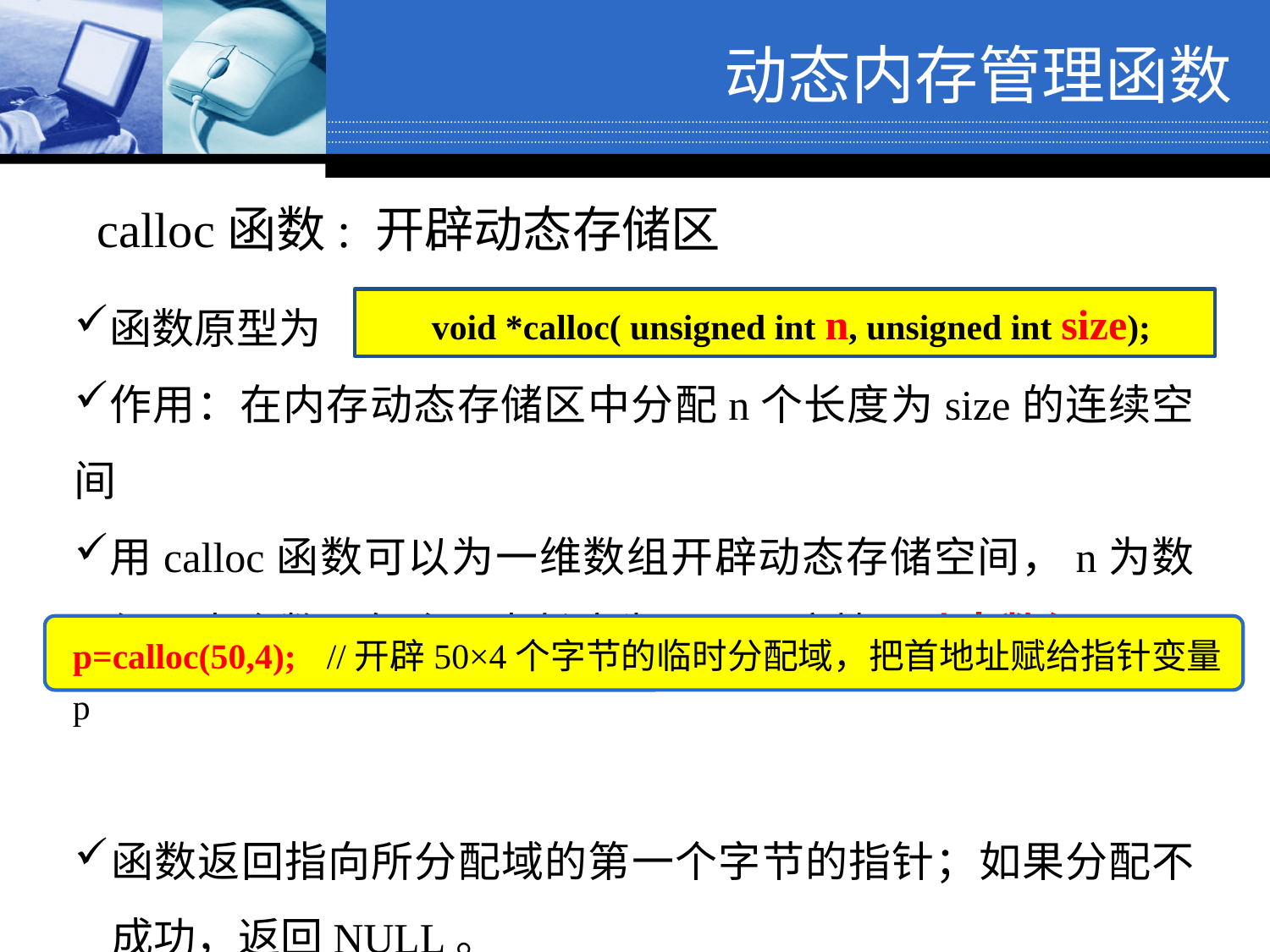

# 动态内存管理函数
calloc函数: 开辟动态存储区
函数原型为
作用：在内存动态存储区中分配n个长度为size的连续空间
用calloc函数可以为一维数组开辟动态存储空间，n为数组元素个数，每个元素长度为size。这就是动态数组。

函数返回指向所分配域的第一个字节的指针；如果分配不成功，返回NULL。
void *calloc( unsigned int n, unsigned int size);
p=calloc(50,4);	//开辟50×4个字节的临时分配域，把首地址赋给指针变量p